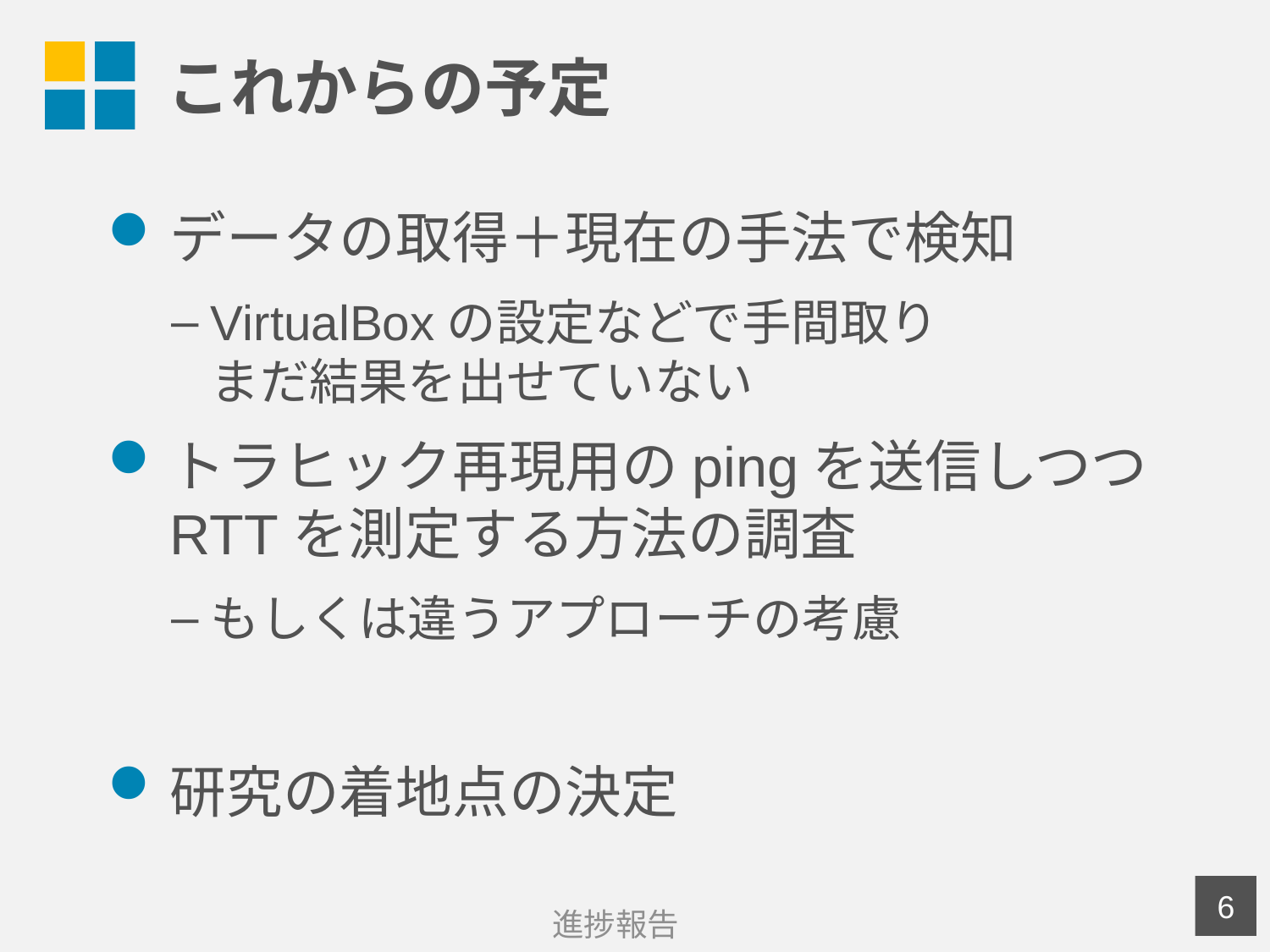

# これからの予定
データの取得＋現在の手法で検知
VirtualBoxの設定などで手間取り
まだ結果を出せていない
トラヒック再現用のpingを送信しつつ
RTTを測定する方法の調査
もしくは違うアプローチの考慮

研究の着地点の決定
6
進捗報告